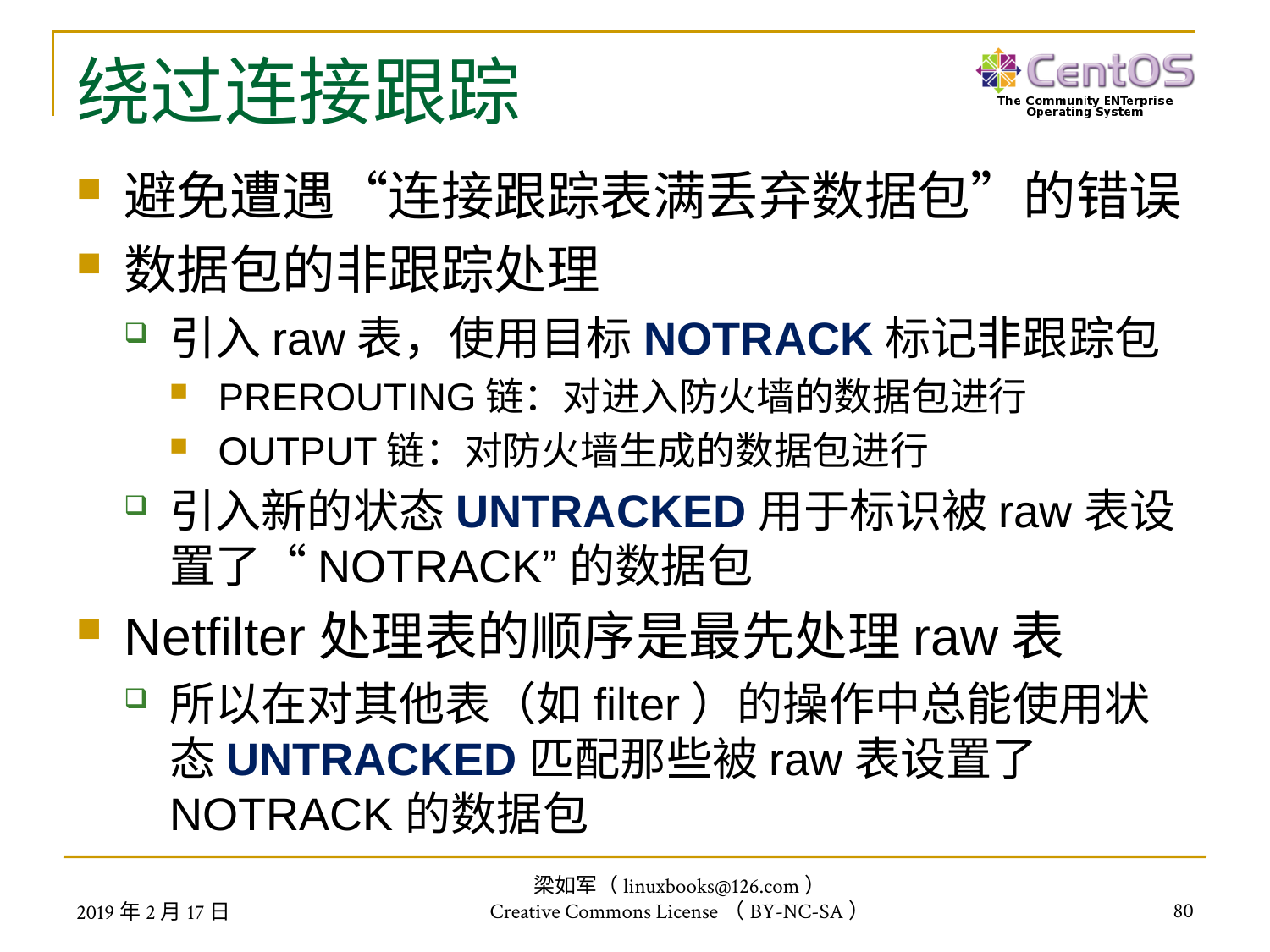

# 绕过连接跟踪
避免遭遇“连接跟踪表满丢弃数据包”的错误
数据包的非跟踪处理
引入raw表，使用目标NOTRACK标记非跟踪包
PREROUTING链：对进入防火墙的数据包进行
OUTPUT链：对防火墙生成的数据包进行
引入新的状态UNTRACKED用于标识被raw表设置了“NOTRACK”的数据包
Netfilter处理表的顺序是最先处理raw表
所以在对其他表（如filter）的操作中总能使用状态UNTRACKED匹配那些被raw表设置了NOTRACK的数据包
梁如军（linuxbooks@126.com）
Creative Commons License（BY-NC-SA）
2019年2月17日
80